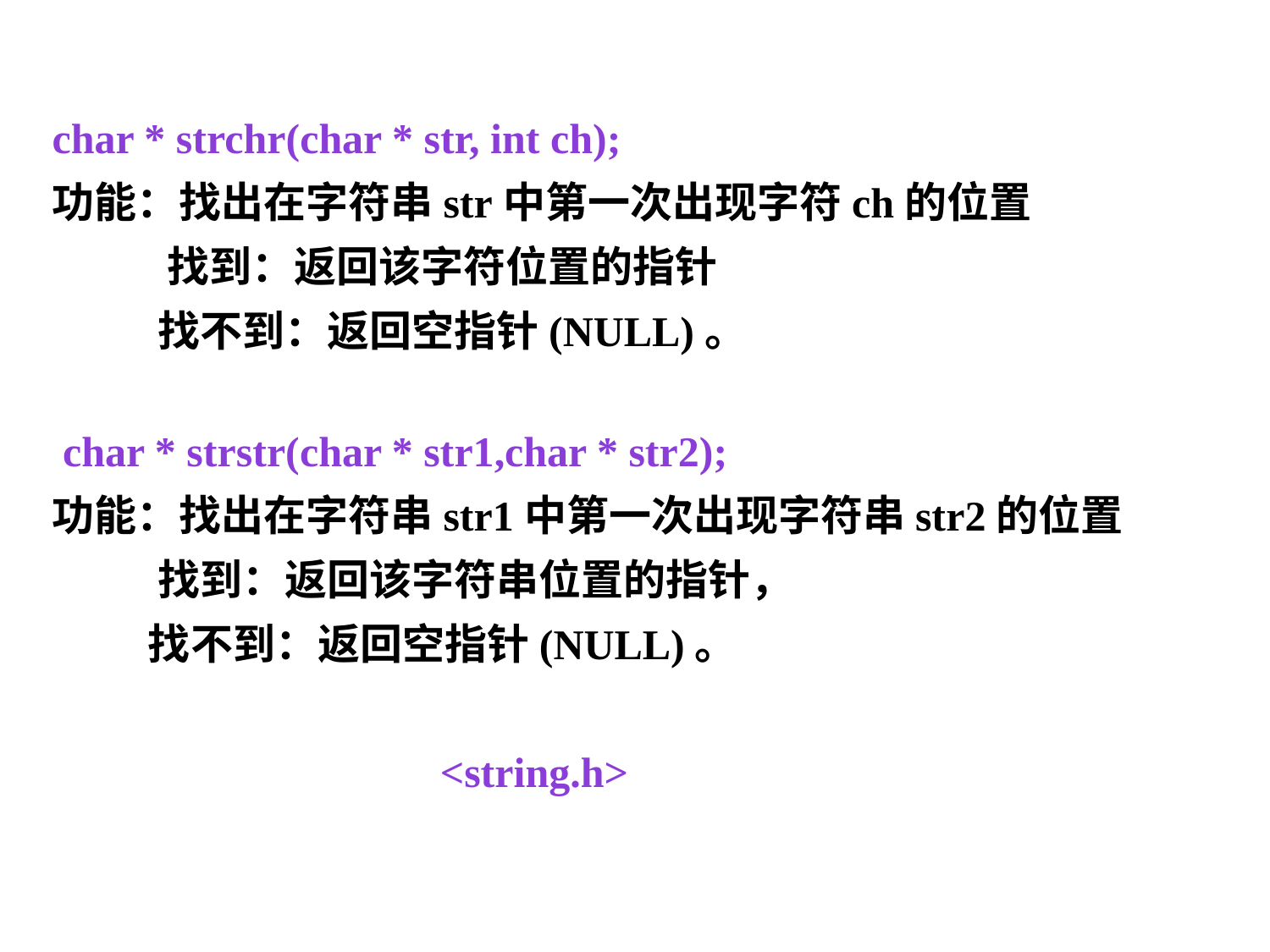

char * strchr(char * str, int ch);
功能：找出在字符串str中第一次出现字符ch的位置
           找到：返回该字符位置的指针
          找不到：返回空指针(NULL)。
 char * strstr(char * str1,char * str2);
功能：找出在字符串str1中第一次出现字符串str2的位置
          找到：返回该字符串位置的指针，
         找不到：返回空指针(NULL)。
<string.h>